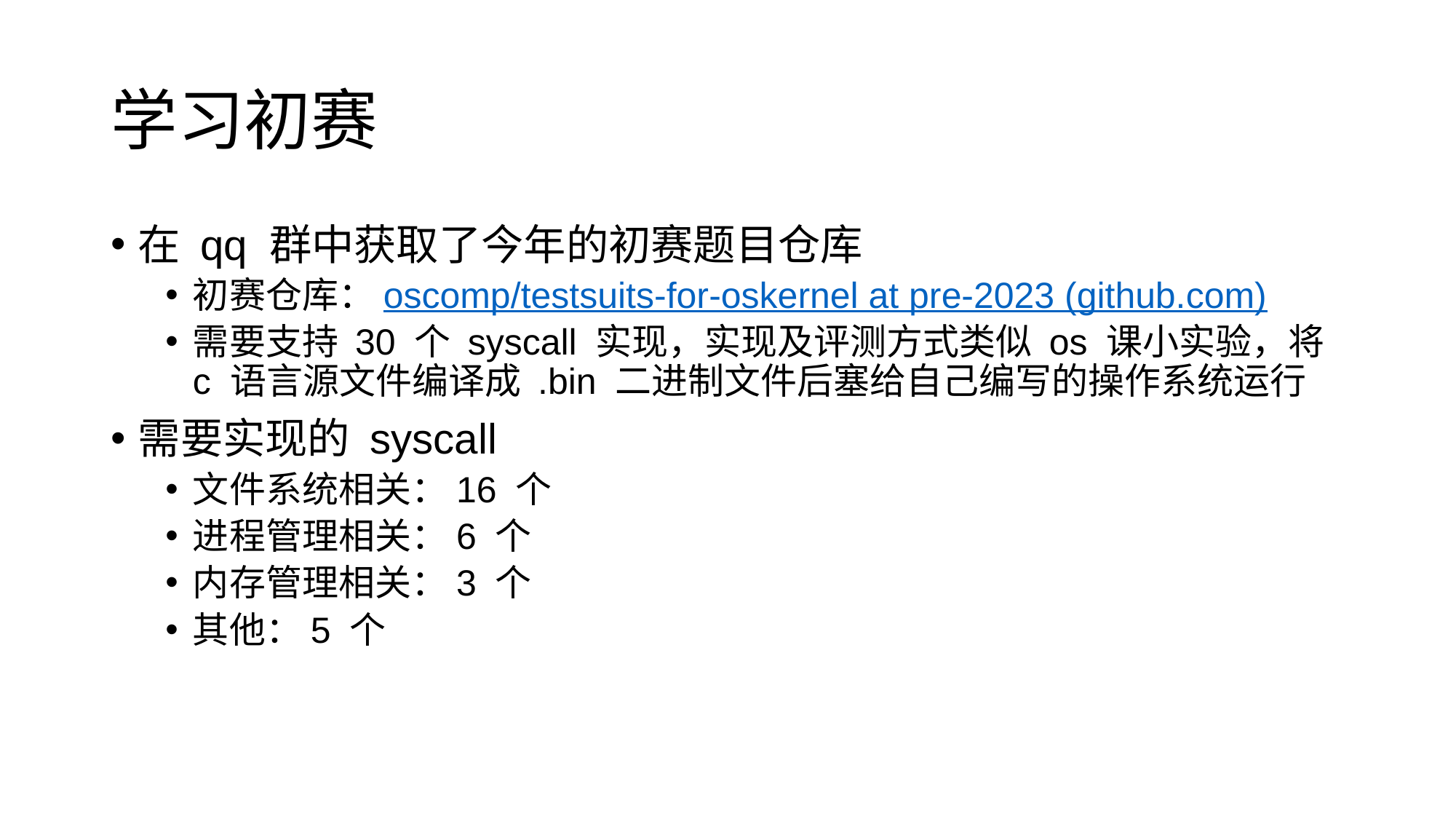

# 学习初赛
在 qq 群中获取了今年的初赛题目仓库
初赛仓库：oscomp/testsuits-for-oskernel at pre-2023 (github.com)
需要支持 30 个 syscall 实现，实现及评测方式类似 os 课小实验，将 c 语言源文件编译成 .bin 二进制文件后塞给自己编写的操作系统运行
需要实现的 syscall
文件系统相关：16 个
进程管理相关：6 个
内存管理相关：3 个
其他：5 个